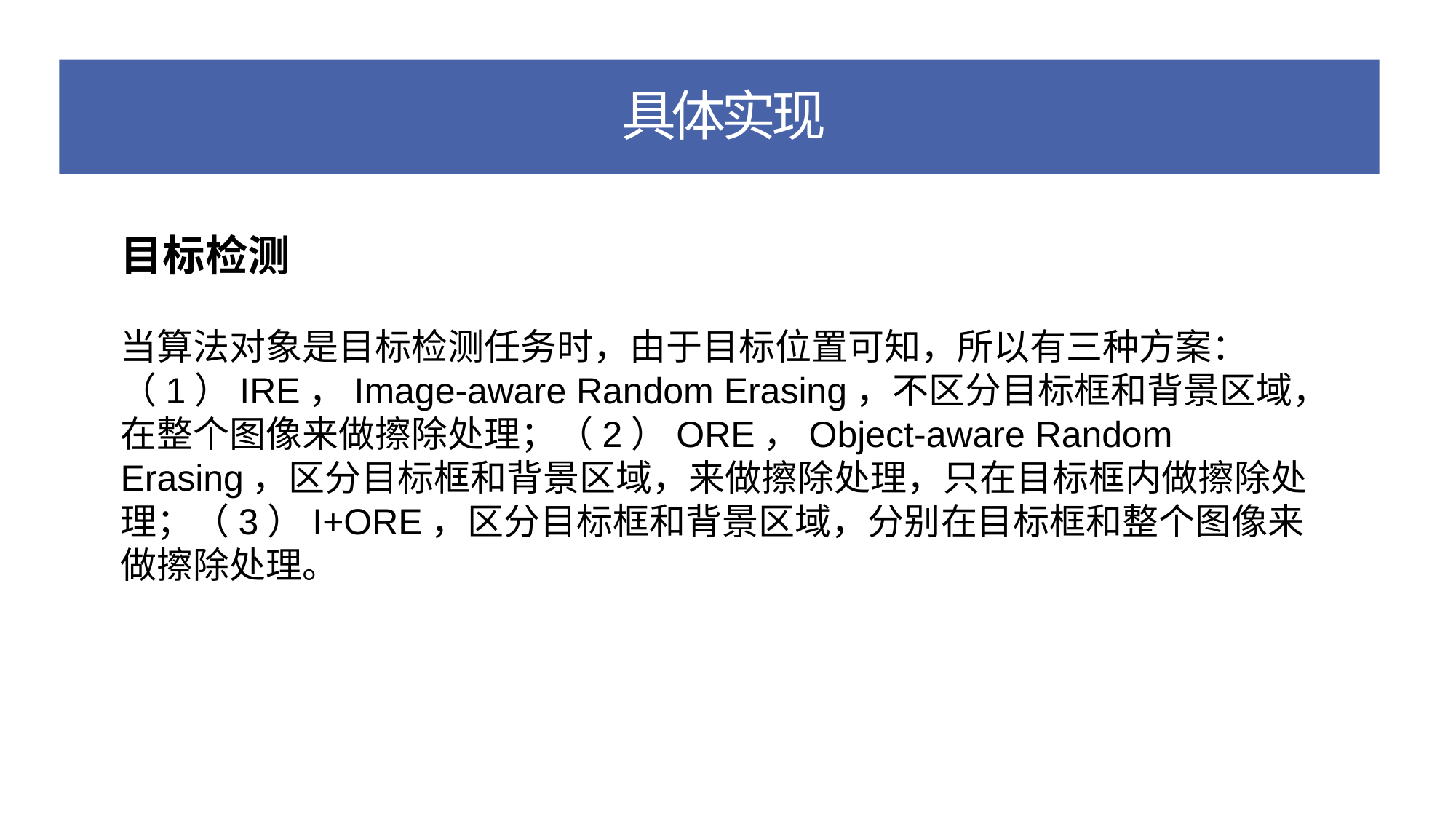

具体实现
目标检测

当算法对象是目标检测任务时，由于目标位置可知，所以有三种方案：（1）IRE，Image-aware Random Erasing，不区分目标框和背景区域，在整个图像来做擦除处理；（2）ORE，Object-aware Random Erasing，区分目标框和背景区域，来做擦除处理，只在目标框内做擦除处理；（3）I+ORE，区分目标框和背景区域，分别在目标框和整个图像来做擦除处理。